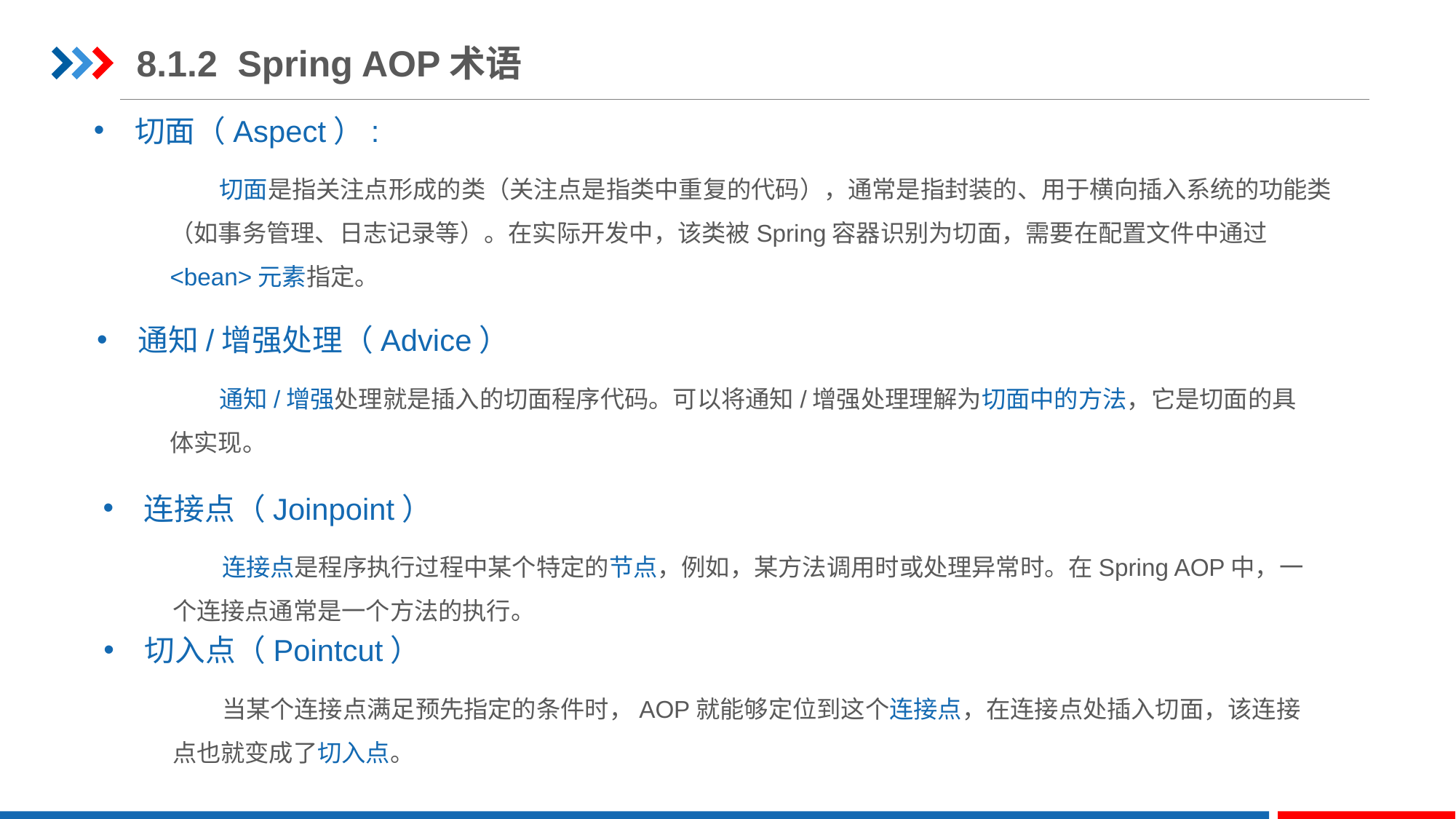

8.1.2  Spring AOP术语
切面（Aspect）:
        切面是指关注点形成的类（关注点是指类中重复的代码），通常是指封装的、用于横向插入系统的功能类（如事务管理、日志记录等）。在实际开发中，该类被Spring容器识别为切面，需要在配置文件中通过<bean>元素指定。
通知/增强处理（Advice）
        通知/增强处理就是插入的切面程序代码。可以将通知/增强处理理解为切面中的方法，它是切面的具体实现。
连接点（Joinpoint）
        连接点是程序执行过程中某个特定的节点，例如，某方法调用时或处理异常时。在Spring AOP中，一个连接点通常是一个方法的执行。
切入点（Pointcut）
        当某个连接点满足预先指定的条件时，AOP就能够定位到这个连接点，在连接点处插入切面，该连接点也就变成了切入点。